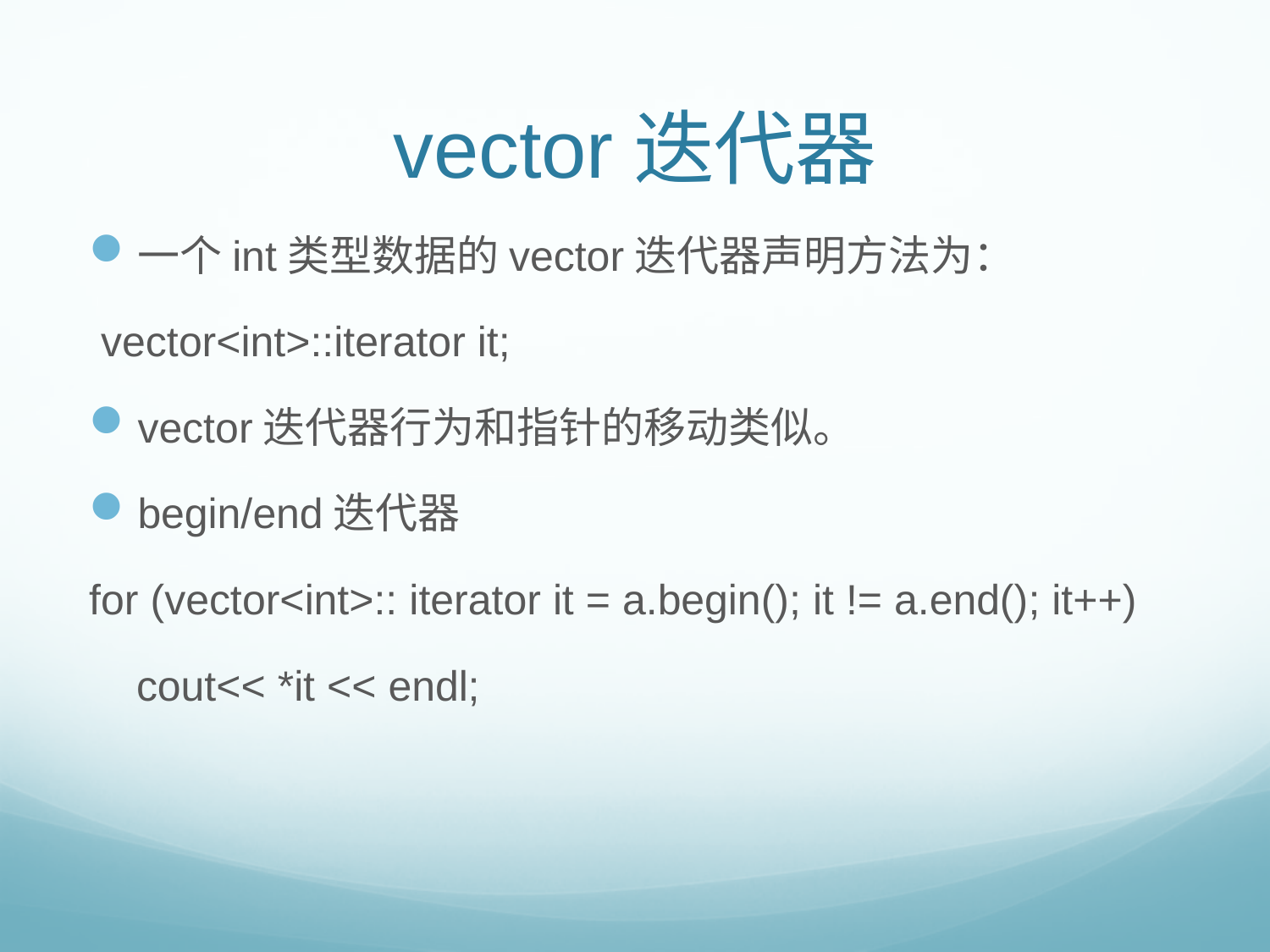

# vector迭代器
一个int类型数据的vector迭代器声明方法为：
 vector<int>::iterator it;
vector迭代器行为和指针的移动类似。
begin/end迭代器
for (vector<int>:: iterator it = a.begin(); it != a.end(); it++)
    cout<< *it << endl;